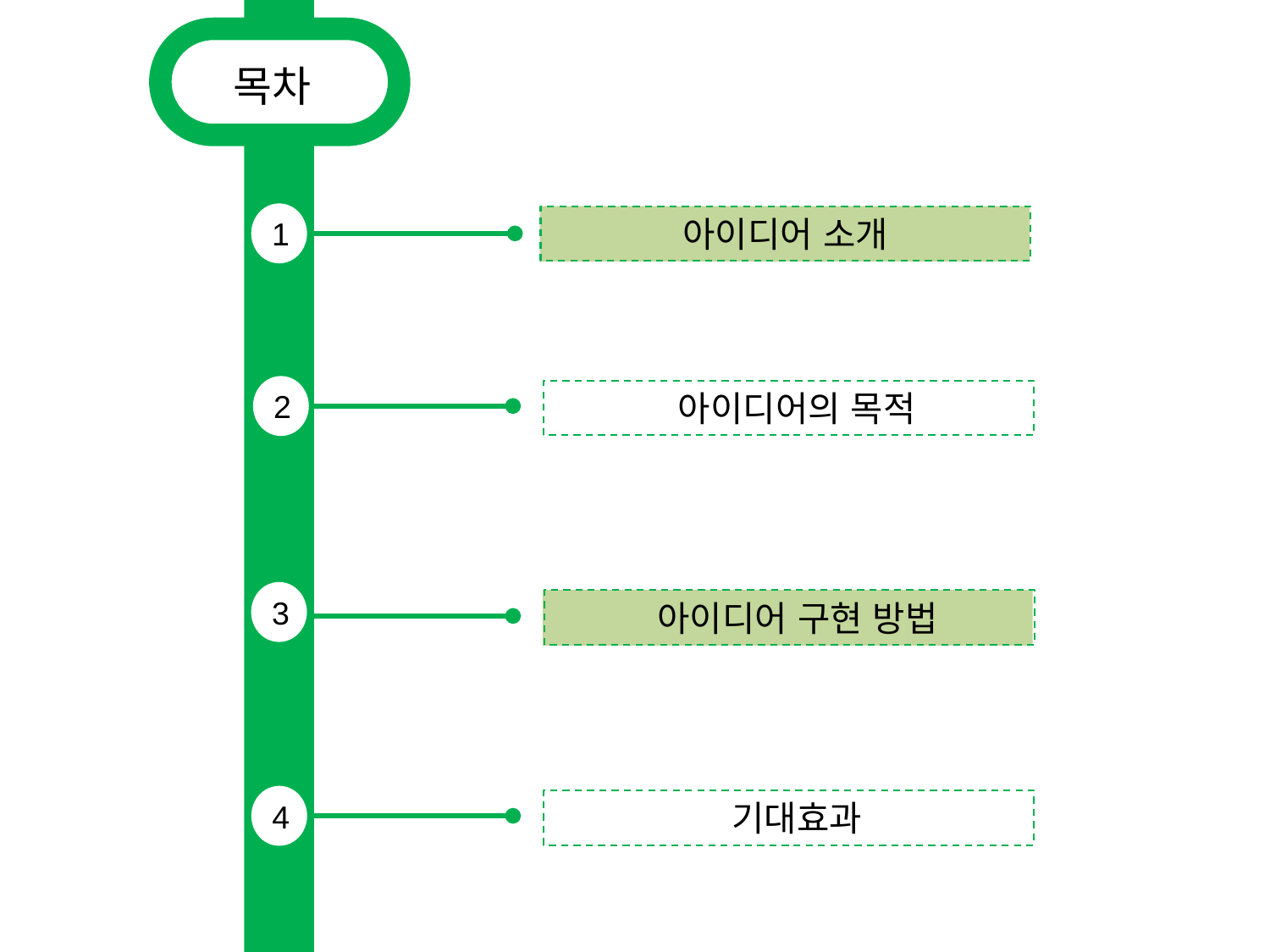

목차
1

아이디어 소개
2
 아이디어의 목적
3

 아이디어 구현 방법
4
 기대효과